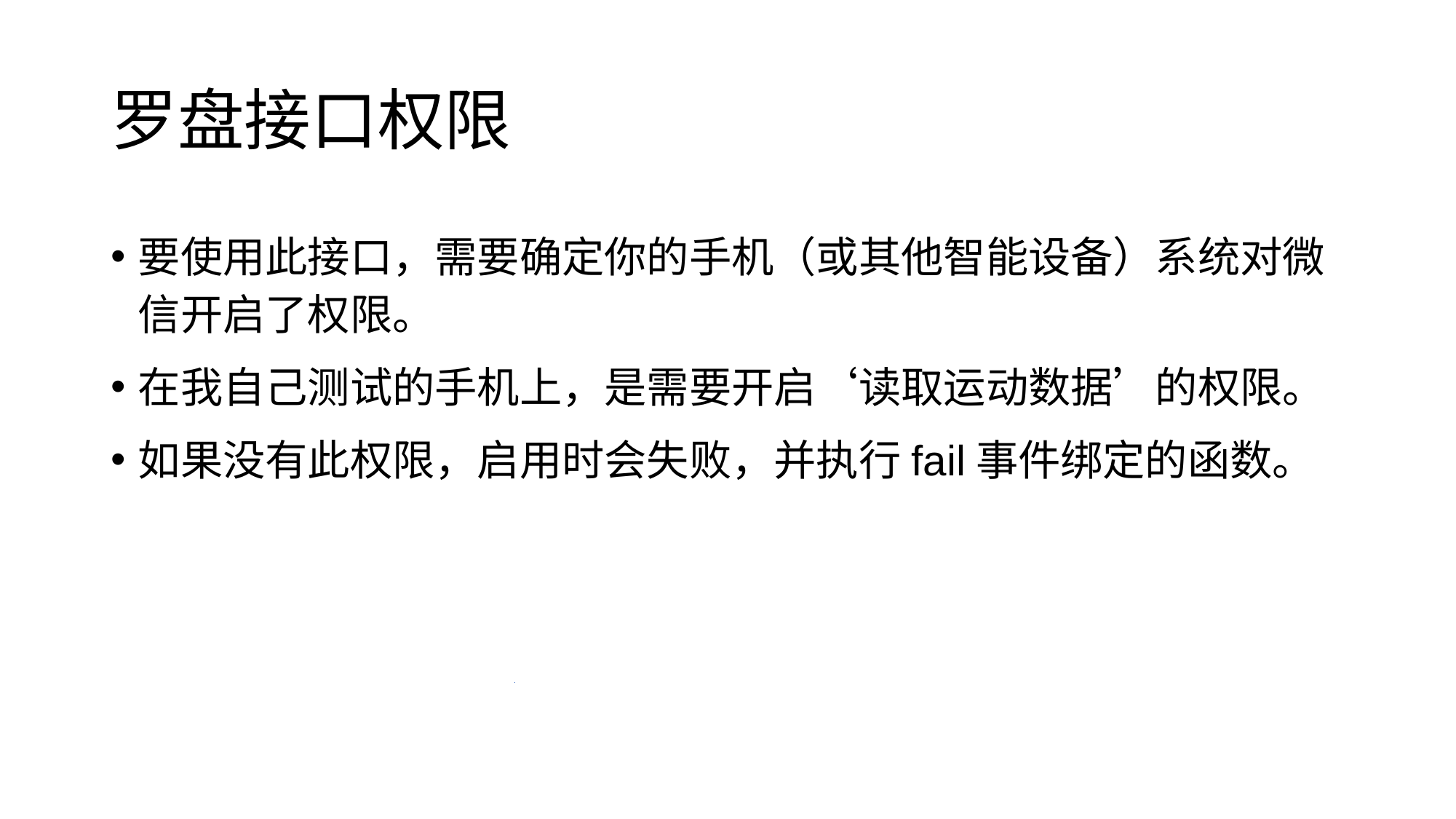

# 罗盘接口权限
要使用此接口，需要确定你的手机（或其他智能设备）系统对微信开启了权限。
在我自己测试的手机上，是需要开启‘读取运动数据’的权限。
如果没有此权限，启用时会失败，并执行fail事件绑定的函数。